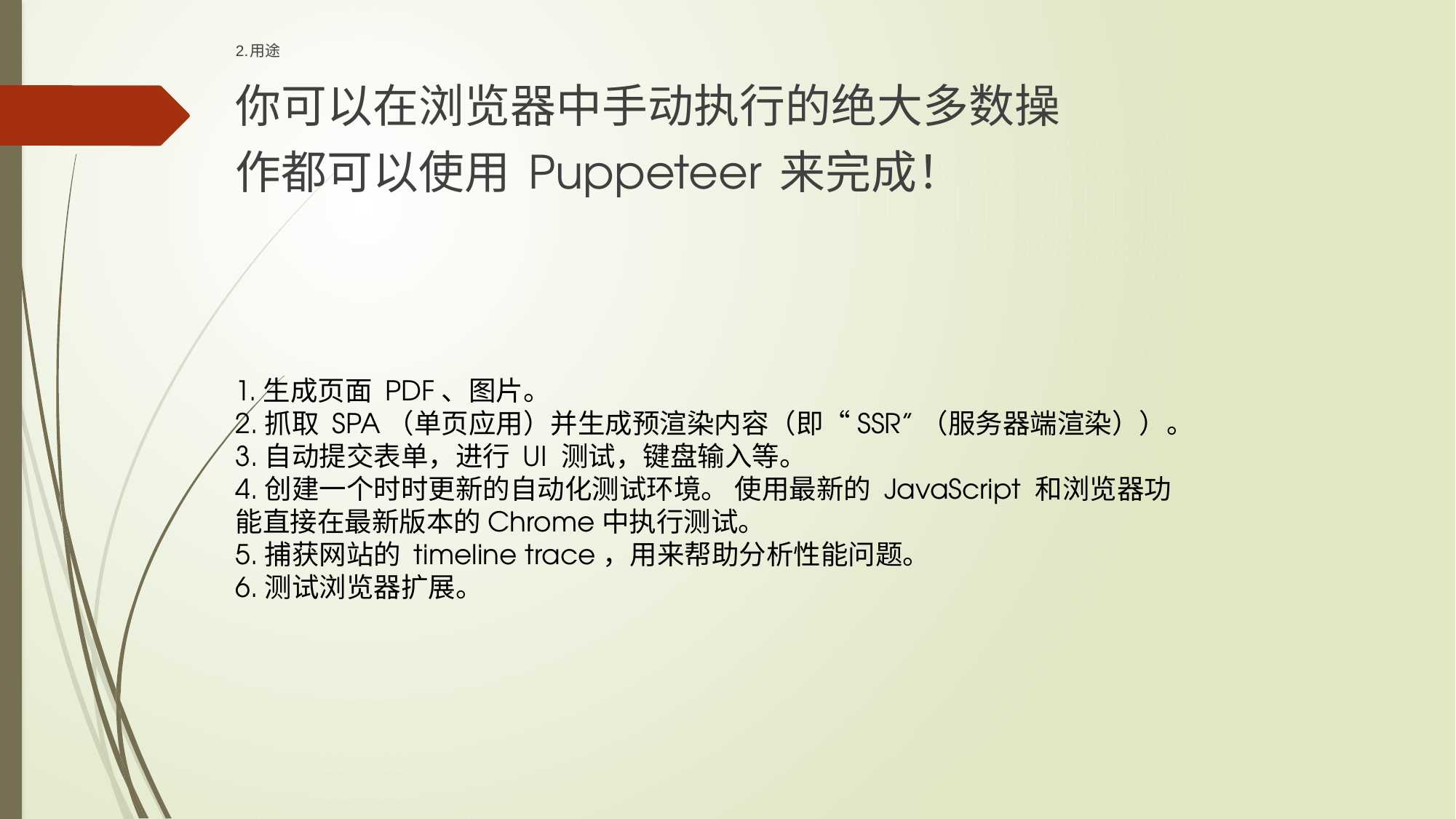

2.用途
你可以在浏览器中手动执行的绝大多数操作都可以使用 Puppeteer 来完成！
1.生成页面 PDF、图片。
2.抓取 SPA（单页应用）并生成预渲染内容（即“SSR”（服务器端渲染））。
3.自动提交表单，进行 UI 测试，键盘输入等。
4.创建一个时时更新的自动化测试环境。 使用最新的 JavaScript 和浏览器功能直接在最新版本的Chrome中执行测试。
5.捕获网站的 timeline trace，用来帮助分析性能问题。
6.测试浏览器扩展。